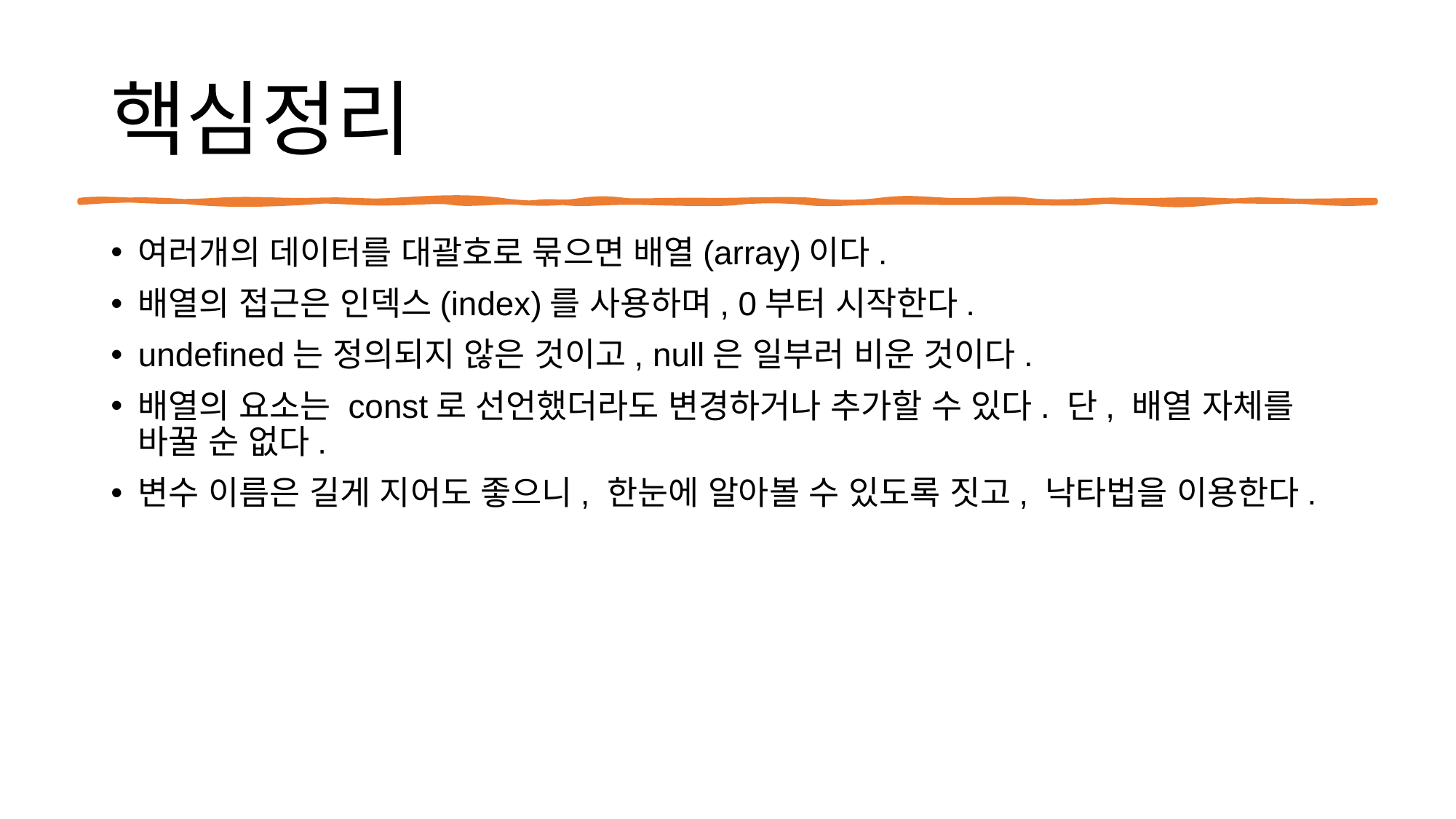

# 핵심정리

여러개의 데이터를 대괄호로 묶으면 배열(array)이다.
배열의 접근은 인덱스(index)를 사용하며, 0부터 시작한다.
undefined는 정의되지 않은 것이고, null은 일부러 비운 것이다.
배열의 요소는 const로 선언했더라도 변경하거나 추가할 수 있다. 단, 배열 자체를 바꿀 순 없다.
변수 이름은 길게 지어도 좋으니, 한눈에 알아볼 수 있도록 짓고, 낙타법을 이용한다.